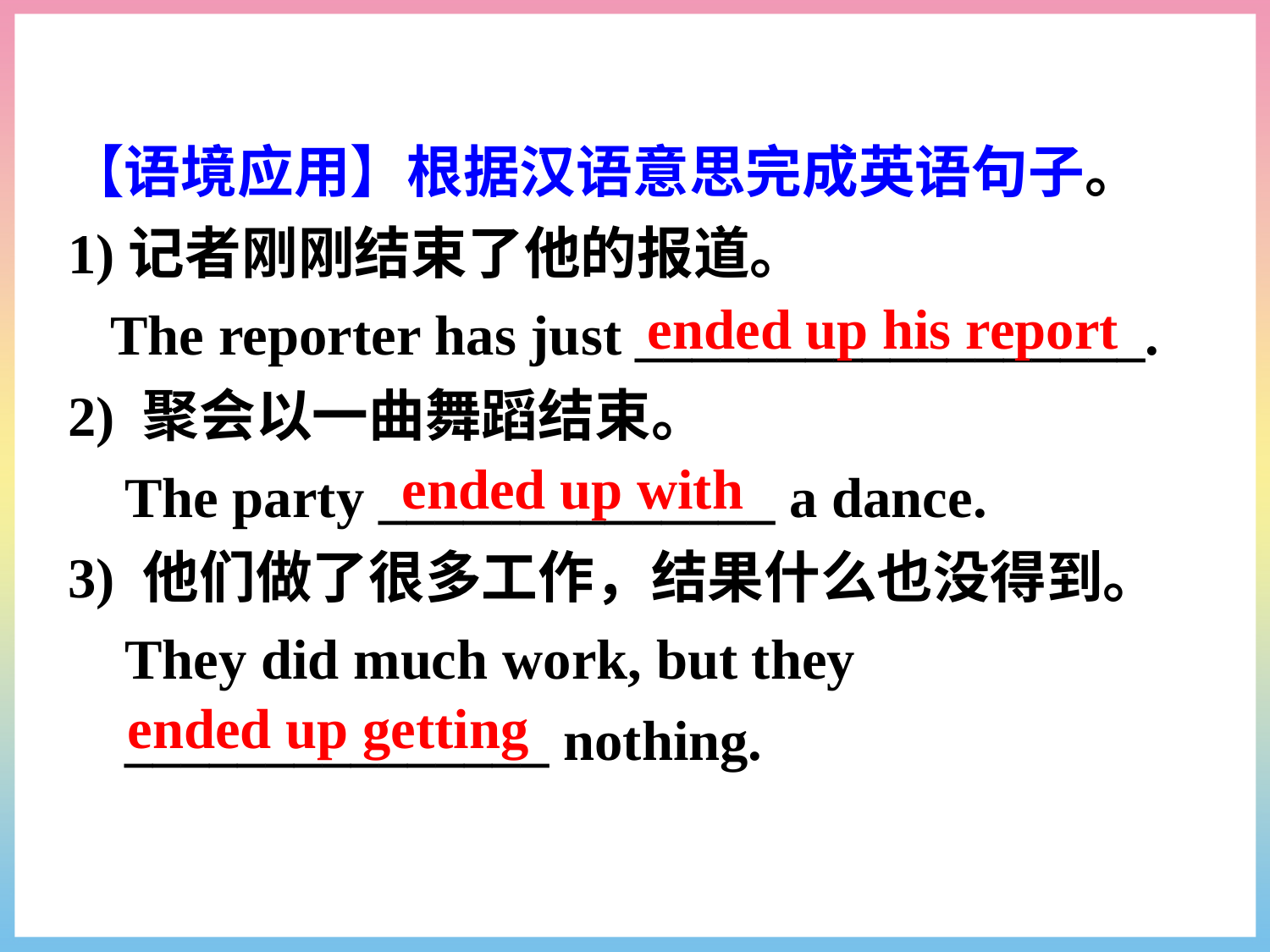

【语境应用】根据汉语意思完成英语句子。
1)记者刚刚结束了他的报道。
   The reporter has just __________________.
2) 聚会以一曲舞蹈结束。
    The party ______________ a dance.
3) 他们做了很多工作，结果什么也没得到。
    They did much work, but they
    _______________ nothing.
ended up his report
ended up with
ended up getting